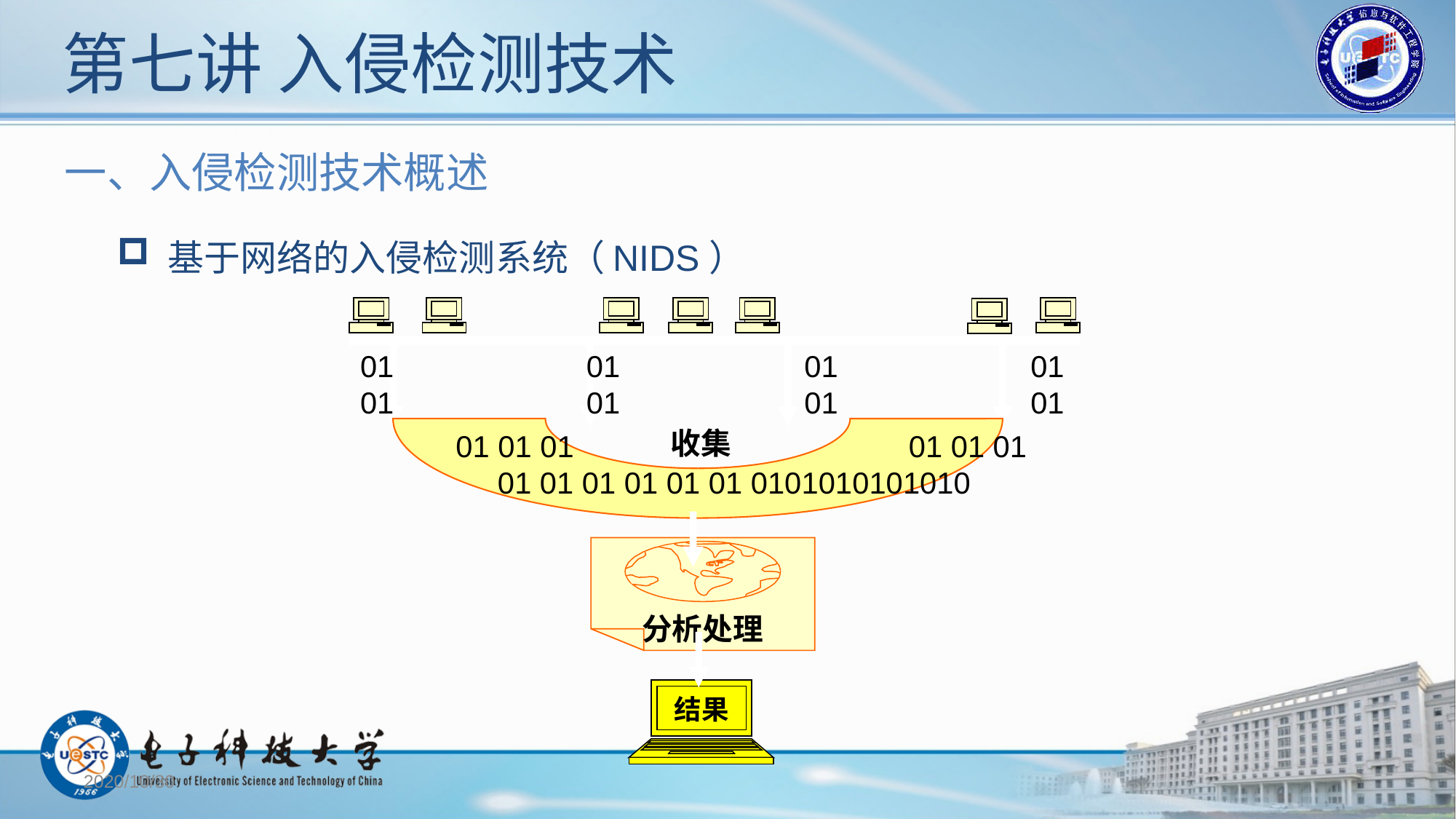

# 第七讲 入侵检测技术
一、入侵检测技术概述
 基于网络的入侵检测系统（NIDS）

01                       01                      01                       01
01                       01                      01                       01
01 01 01                                        01 01 01
     01 01 01 01 01 01 0101010101010
收集

分析处理

结果
2020/10/30